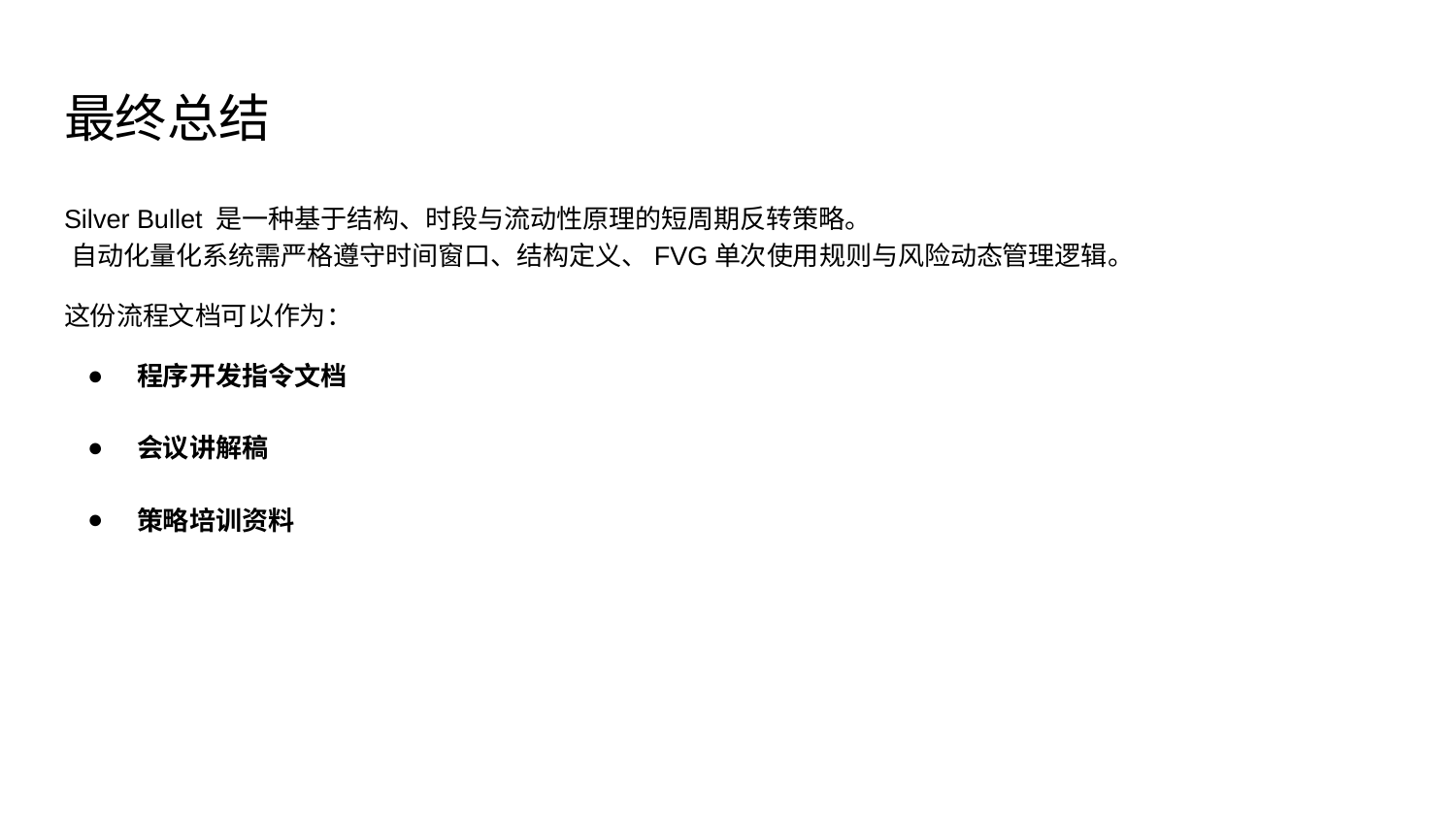

# 最终总结
Silver Bullet 是一种基于结构、时段与流动性原理的短周期反转策略。
 自动化量化系统需严格遵守时间窗口、结构定义、FVG单次使用规则与风险动态管理逻辑。
这份流程文档可以作为：
程序开发指令文档
会议讲解稿
策略培训资料